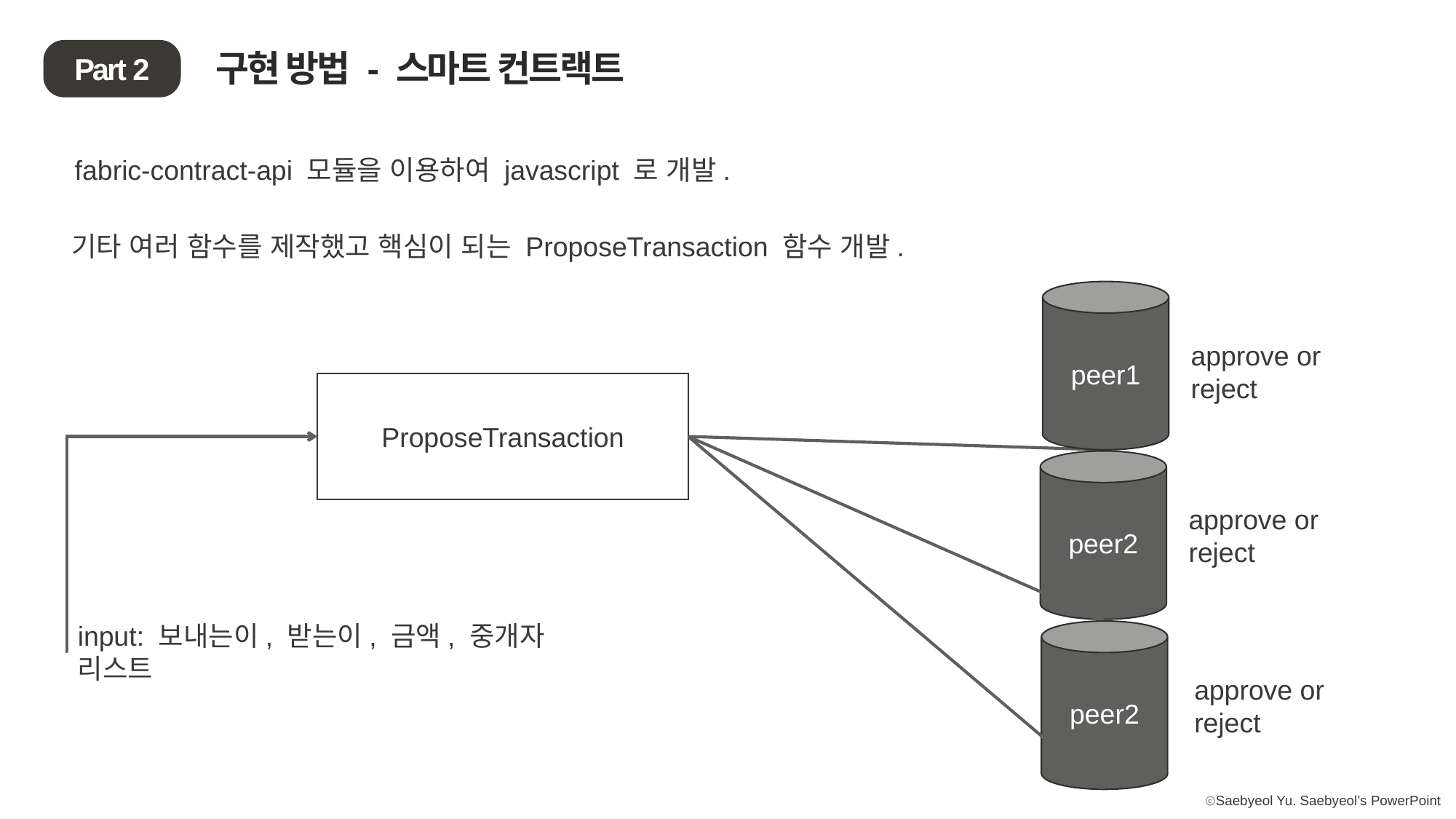

구현 방법 - 스마트 컨트랙트
Part 2
fabric-contract-api 모듈을 이용하여 javascript 로 개발.

기타 여러 함수를 제작했고 핵심이 되는 ProposeTransaction 함수 개발.
peer1
approve or reject
ProposeTransaction
peer2
approve or reject
input: 보내는이, 받는이, 금액, 중개자 리스트
peer2
approve or reject